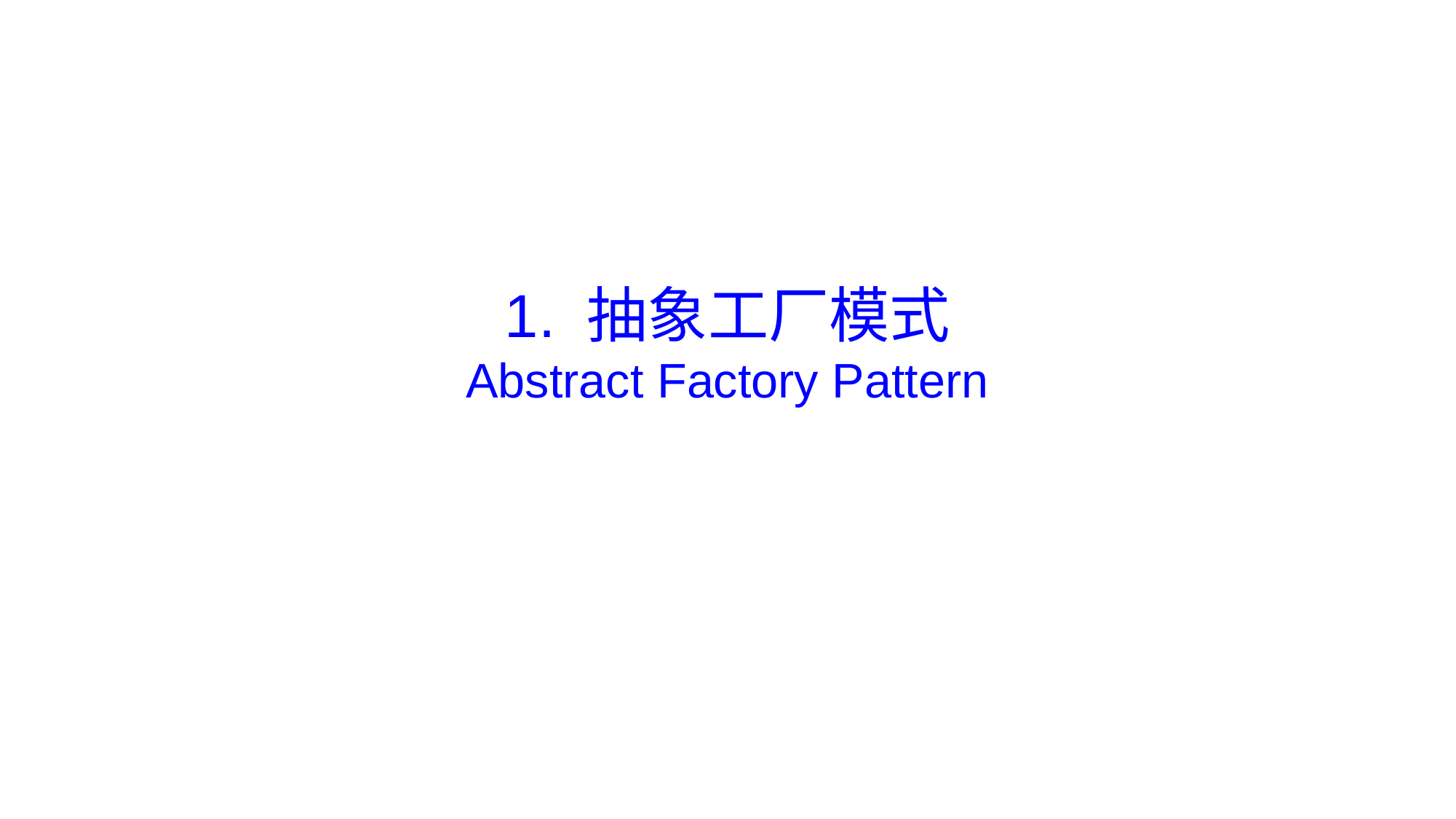

# 1. 抽象工厂模式 Abstract Factory Pattern

7